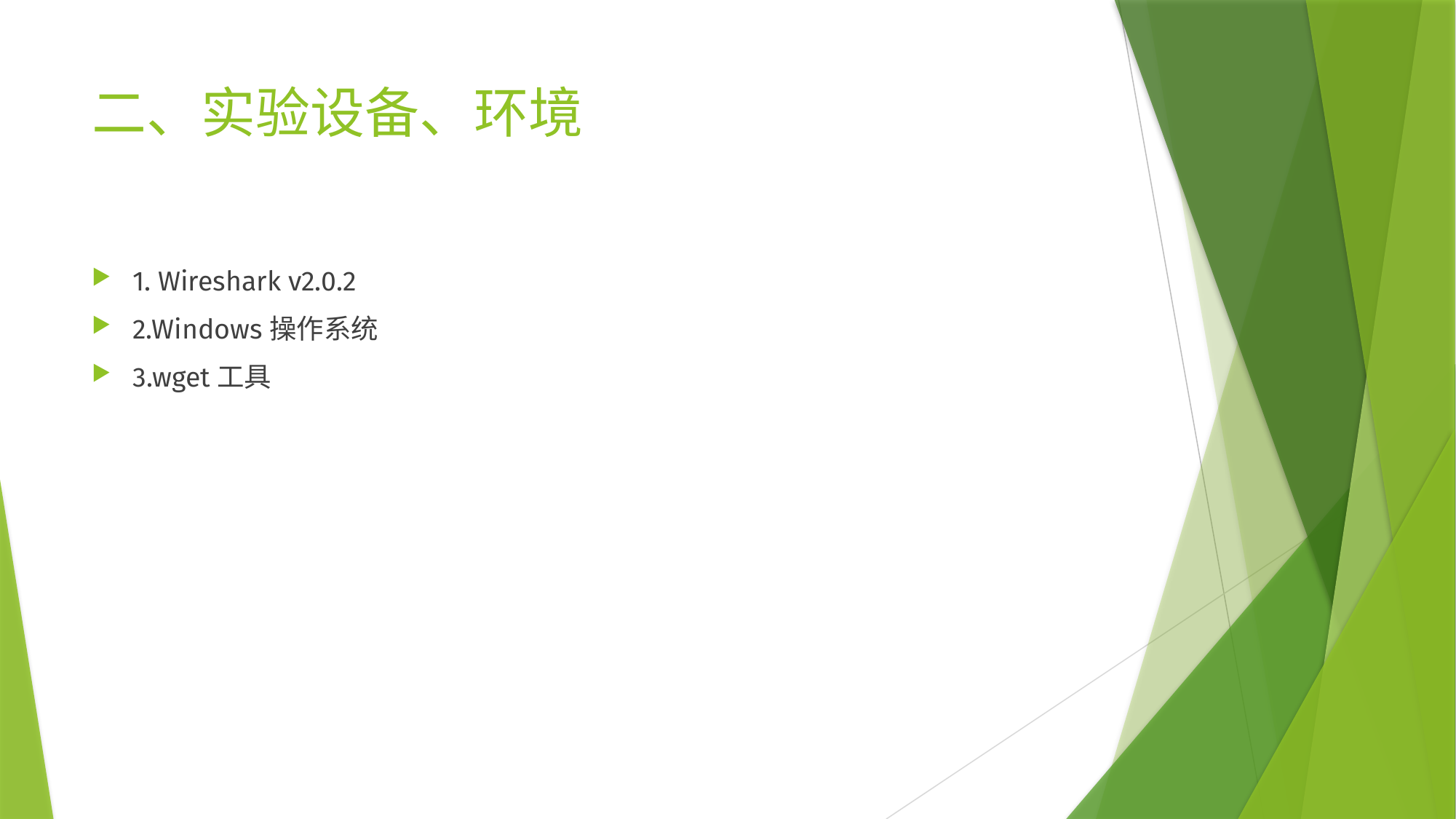

# 二、实验设备、环境
1. Wireshark v2.0.2
2.Windows操作系统
3.wget工具